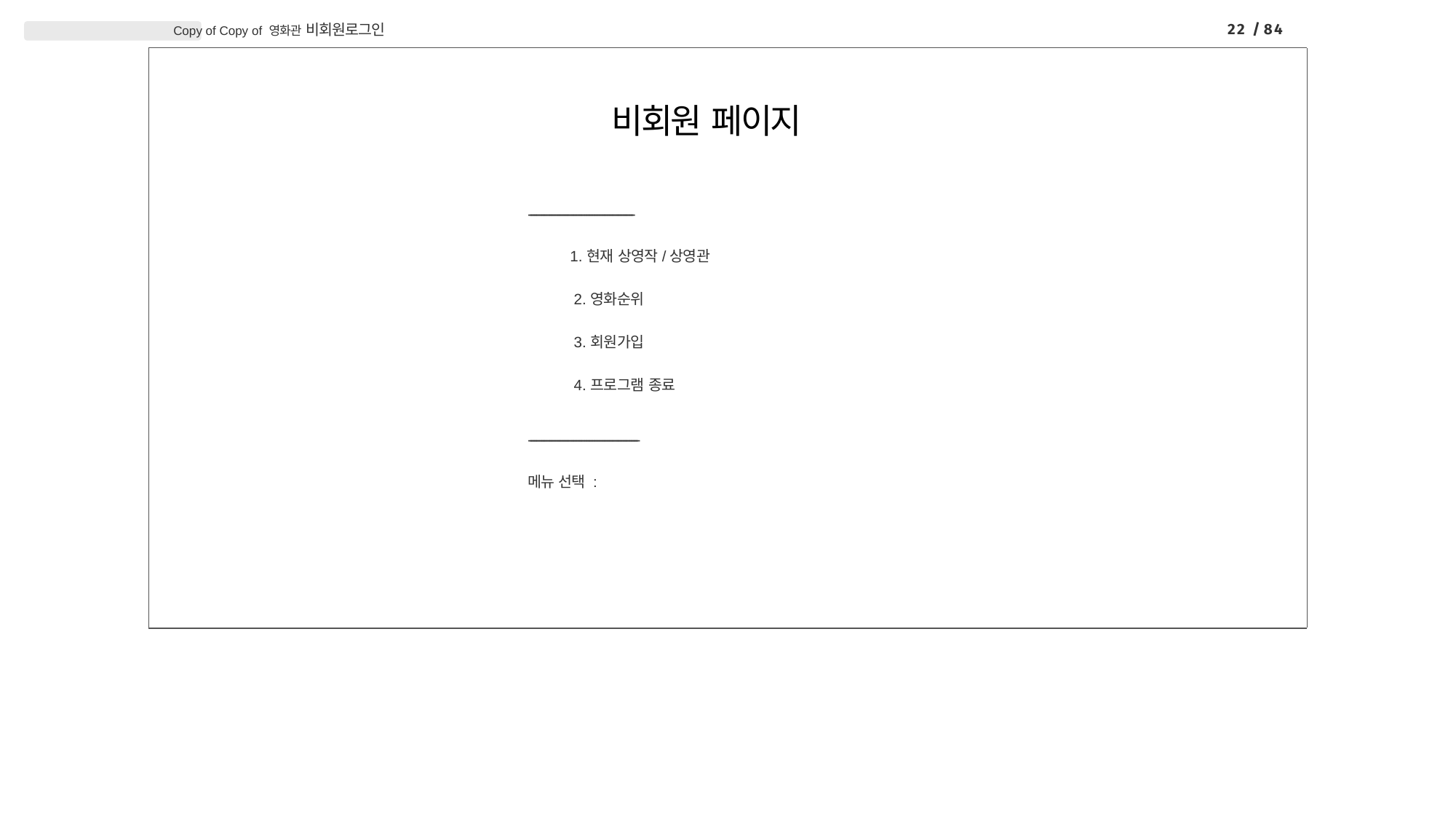

22 / 84
Copy of Copy of 영화관 비회원로그인

# 비회원 페이지
-----------------------------------------------------------------

현재 상영작/상영관

영화순위

회원가입

프로그램 종료

--------------------------------------------------------------------

메뉴 선택 :